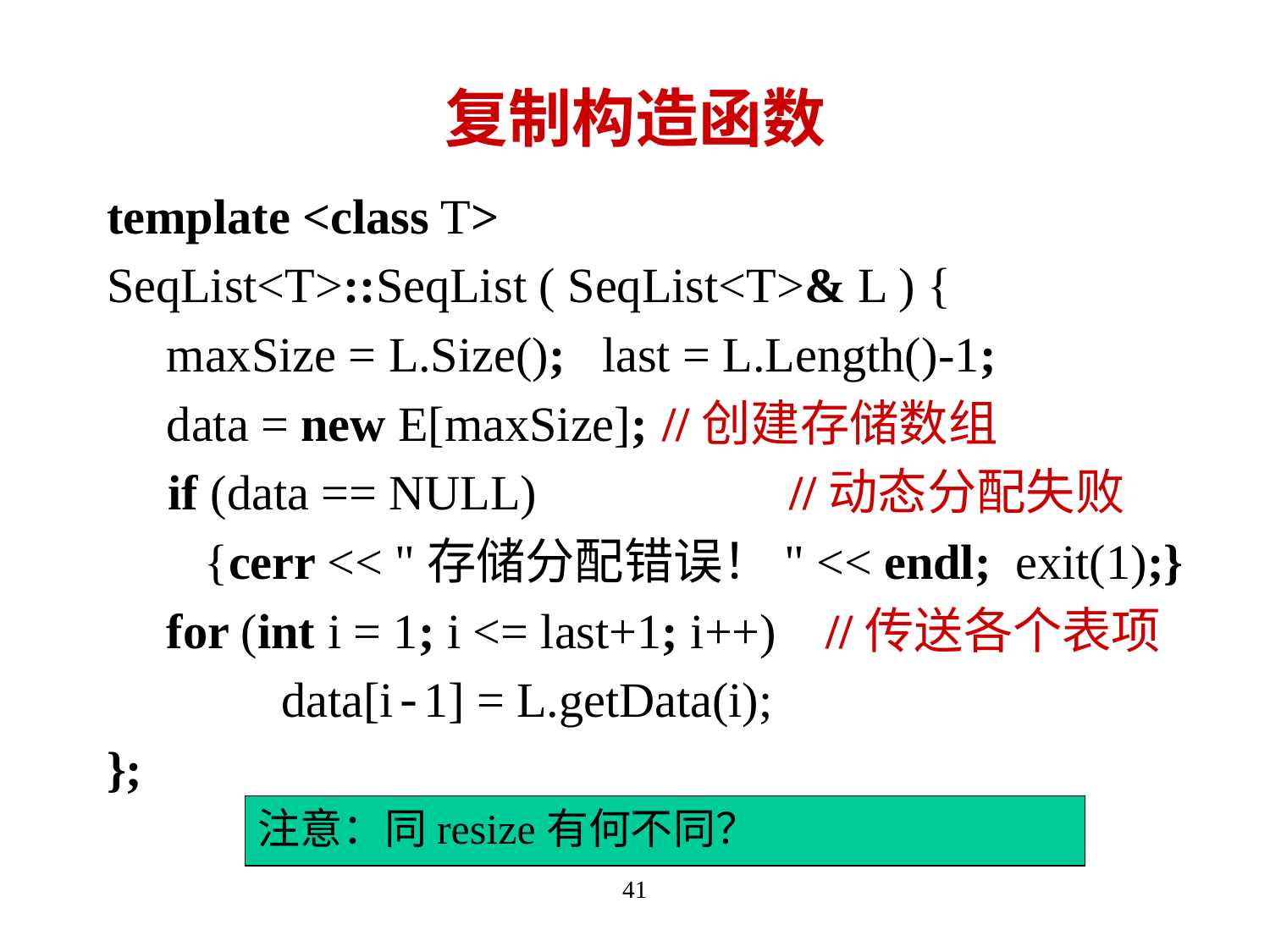

# 复制构造函数
template <class T>
SeqList<T>::SeqList ( SeqList<T>& L ) {
	 maxSize = L.Size();   last = L.Length()-1;
	 data = new E[maxSize];	//创建存储数组
     if (data == NULL)		//动态分配失败
        {cerr << "存储分配错误！" << endl;  exit(1);}
	 for (int i = 1; i <= last+1; i++)    //传送各个表项
		data[i-1] = L.getData(i);
};
注意：同resize有何不同？
41